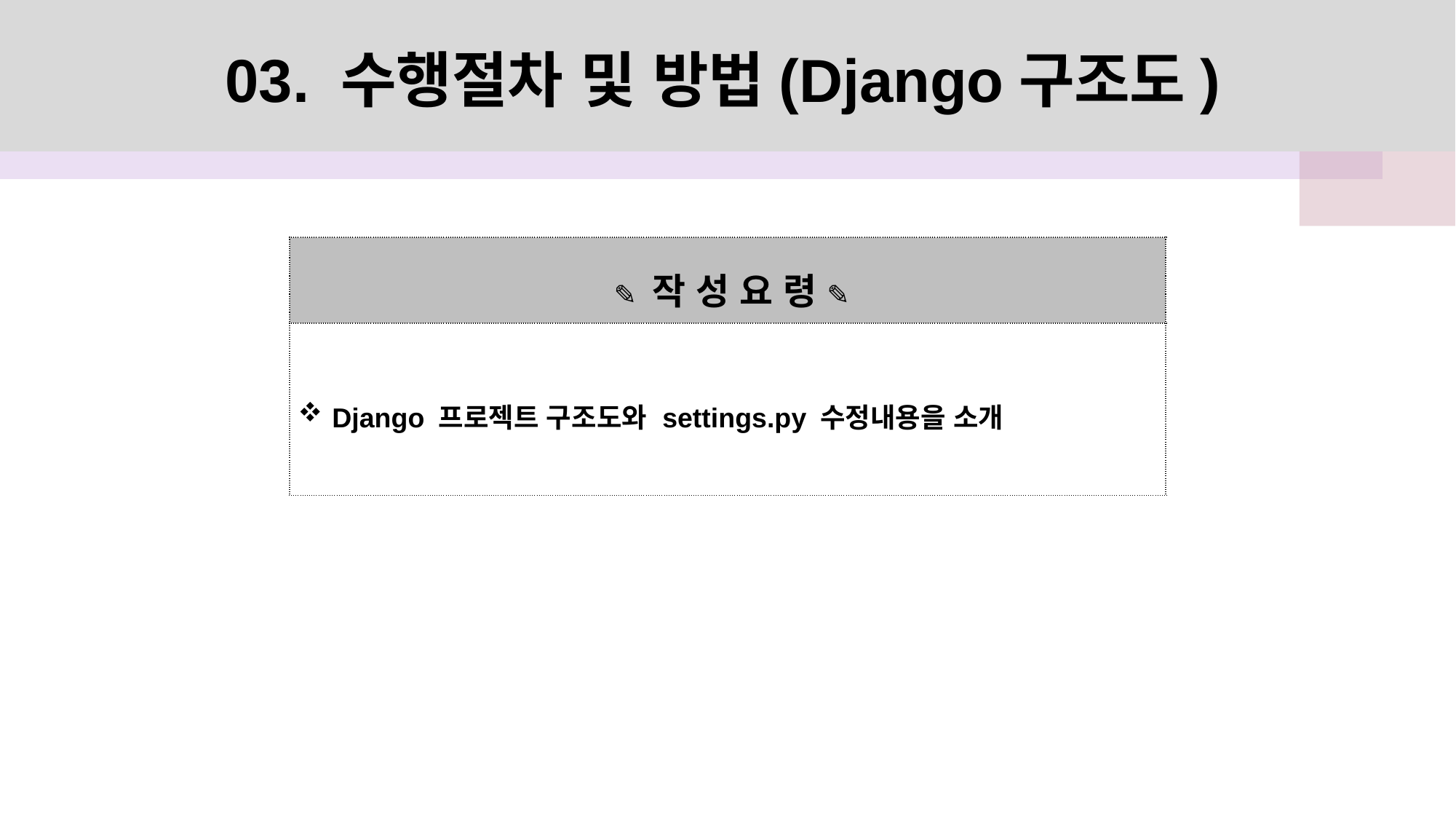

03. 수행절차 및 방법(Django구조도)
| ✎ 작 성 요 령 ✎ |
| --- |
| Django 프로젝트 구조도와 settings.py 수정내용을 소개 |